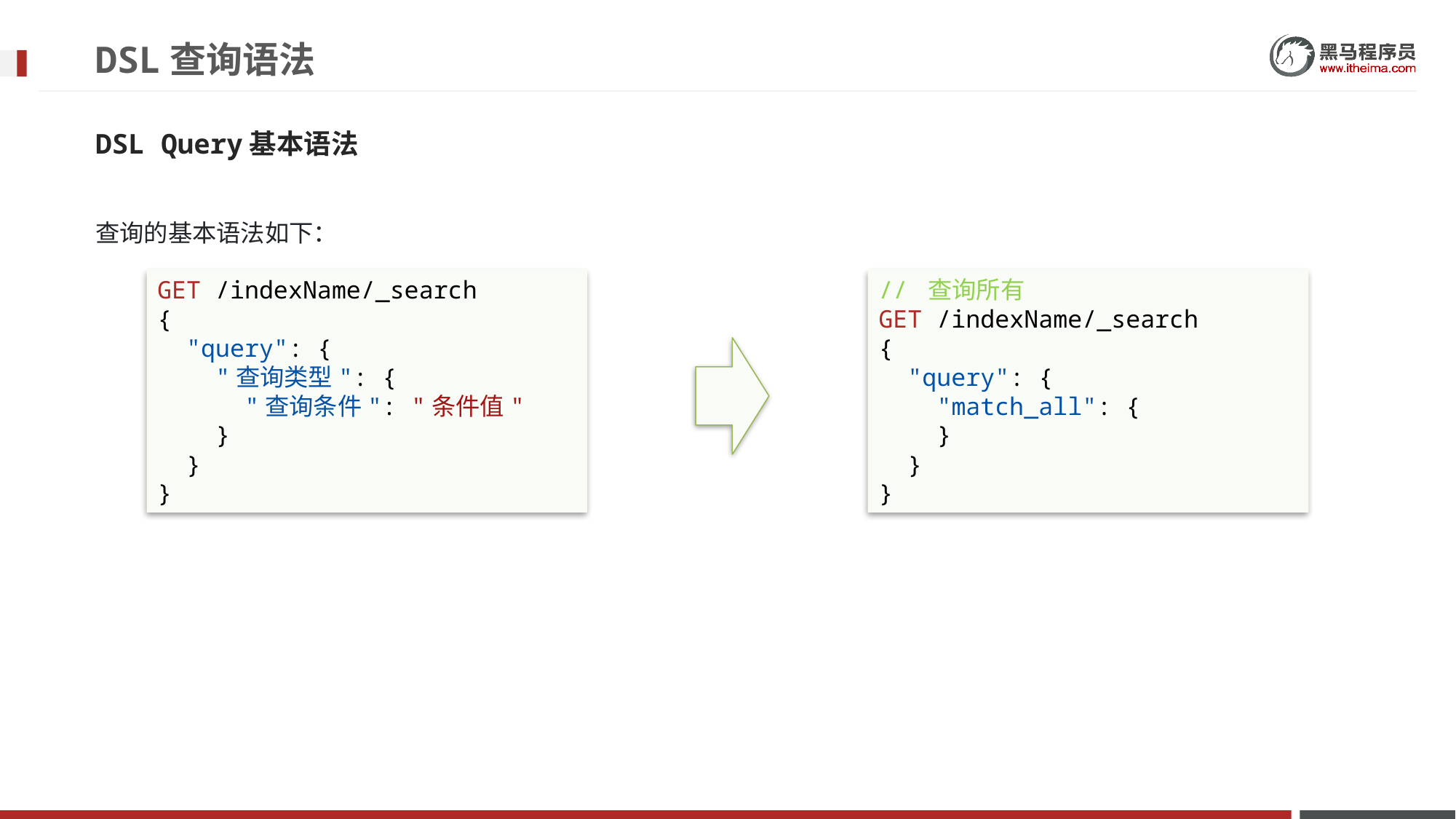

# DSL查询语法
DSL Query基本语法
查询的基本语法如下：
GET /indexName/_search
{
  "query": {
    "查询类型": {
      "查询条件": "条件值"
    }
  }
}
// 查询所有
GET /indexName/_search
{
  "query": {
    "match_all": {
    }
  }
}